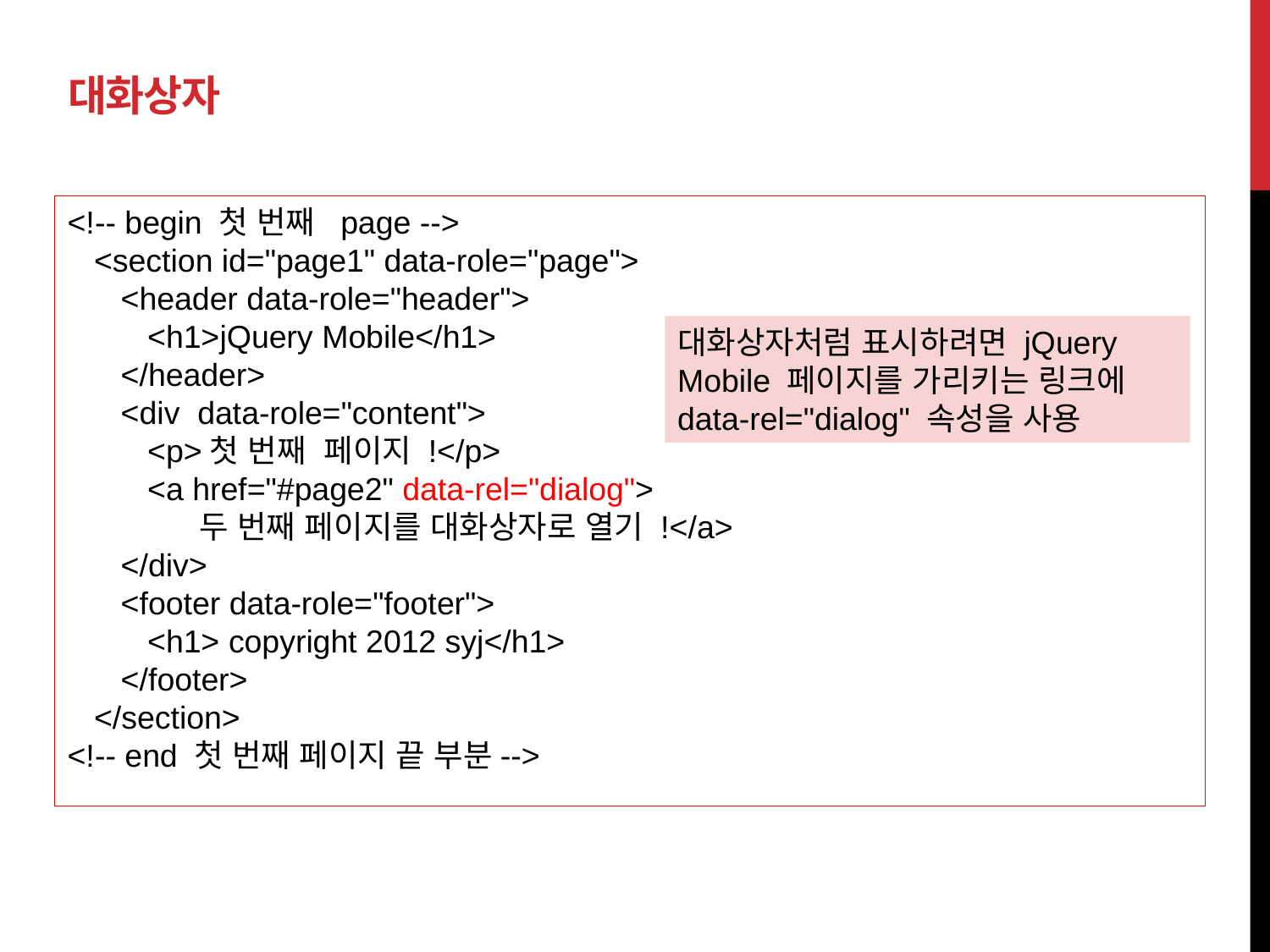

# 대화상자
<!-- begin 첫 번째  page -->
   <section id="page1" data-role="page">
      <header data-role="header">
         <h1>jQuery Mobile</h1>
      </header>
      <div  data-role="content">
         <p>첫 번째  페이지 !</p>
         <a href="#page2" data-rel="dialog">
              두 번째 페이지를 대화상자로 열기 !</a>
      </div>
      <footer data-role="footer">
         <h1> copyright 2012 syj</h1>
      </footer>
   </section>
<!-- end 첫 번째 페이지 끝 부분-->
대화상자처럼 표시하려면 jQuery Mobile 페이지를 가리키는 링크에 data-rel="dialog" 속성을 사용